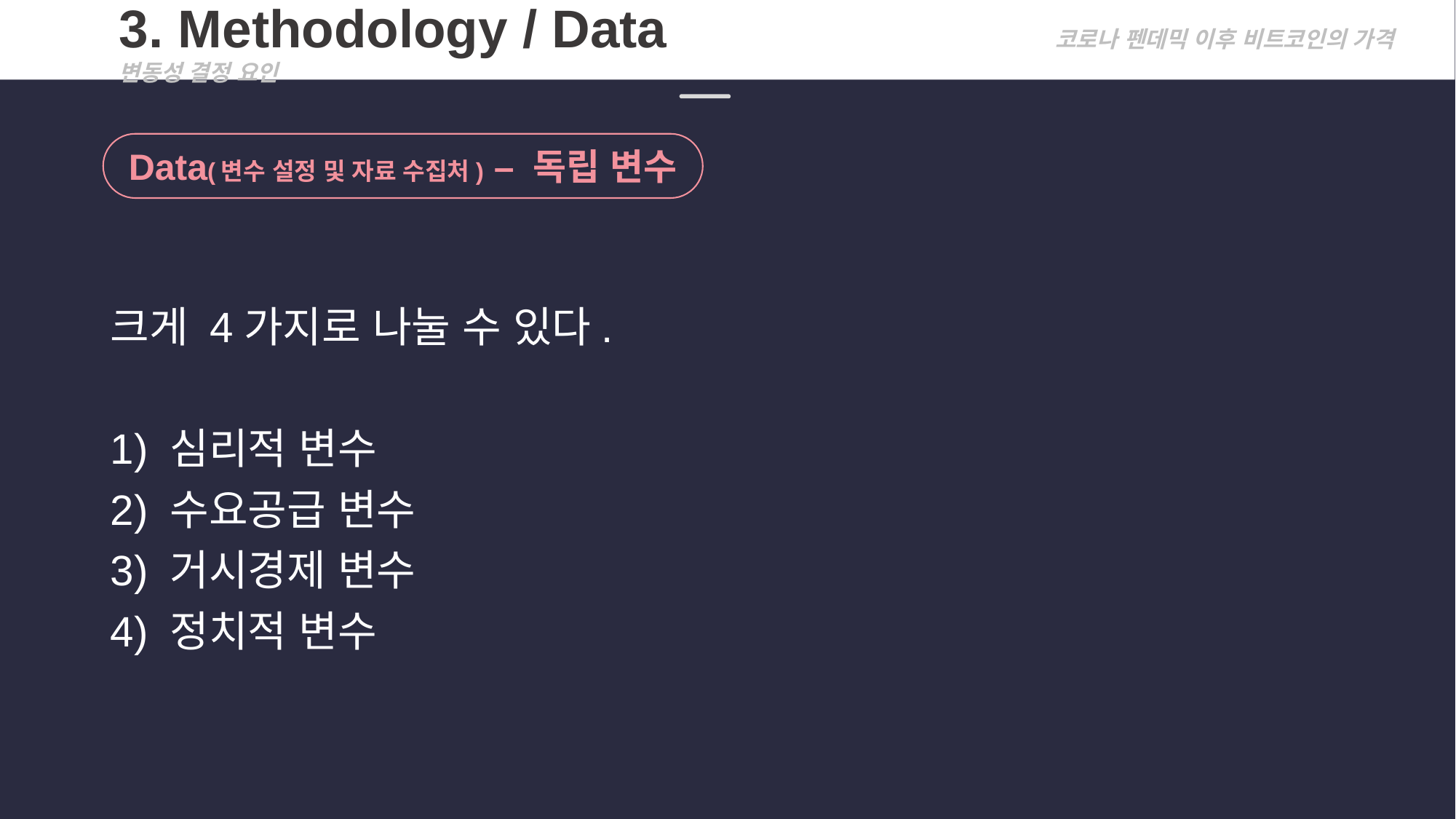

3. Methodology / Data			         코로나 펜데믹 이후 비트코인의 가격 변동성 결정 요인

Data(변수 설정 및 자료 수집처) – 독립 변수
크게 4가지로 나눌 수 있다.

1) 심리적 변수
2) 수요공급 변수
3) 거시경제 변수
4) 정치적 변수